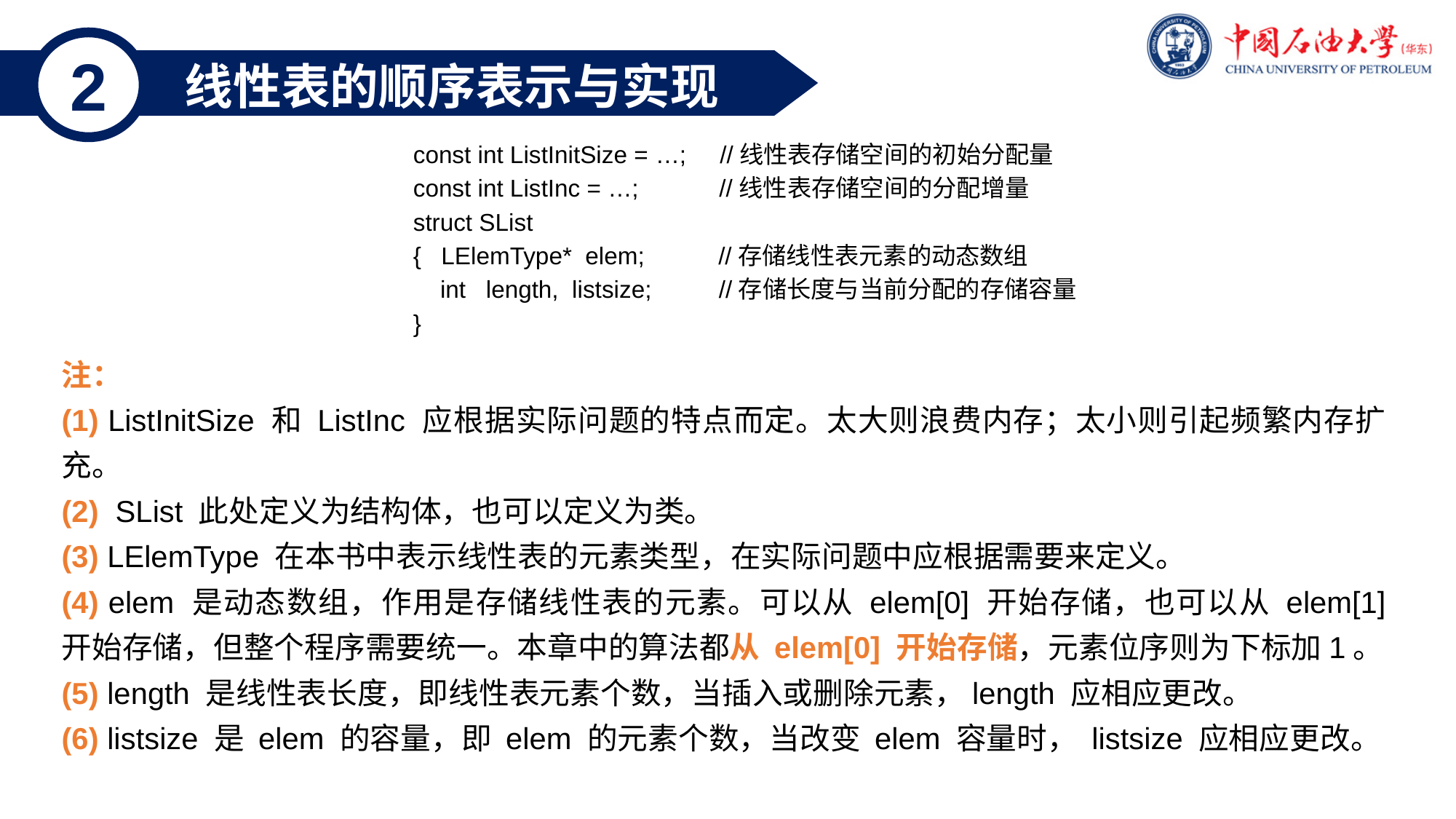

2
 线性表的顺序表示与实现
const int ListInitSize = …;     //线性表存储空间的初始分配量
const int ListInc = …;            //线性表存储空间的分配增量
struct SList
{   LElemType*  elem;           //存储线性表元素的动态数组
    int   length,  listsize;          //存储长度与当前分配的存储容量
}
注：
(1) ListInitSize 和 ListInc 应根据实际问题的特点而定。太大则浪费内存；太小则引起频繁内存扩充。
(2)  SList 此处定义为结构体，也可以定义为类。
(3) LElemType 在本书中表示线性表的元素类型，在实际问题中应根据需要来定义。
(4) elem 是动态数组，作用是存储线性表的元素。可以从 elem[0] 开始存储，也可以从 elem[1] 开始存储，但整个程序需要统一。本章中的算法都从 elem[0] 开始存储，元素位序则为下标加1。
(5) length 是线性表长度，即线性表元素个数，当插入或删除元素，length 应相应更改。
(6) listsize 是 elem 的容量，即 elem 的元素个数，当改变 elem 容量时， listsize 应相应更改。